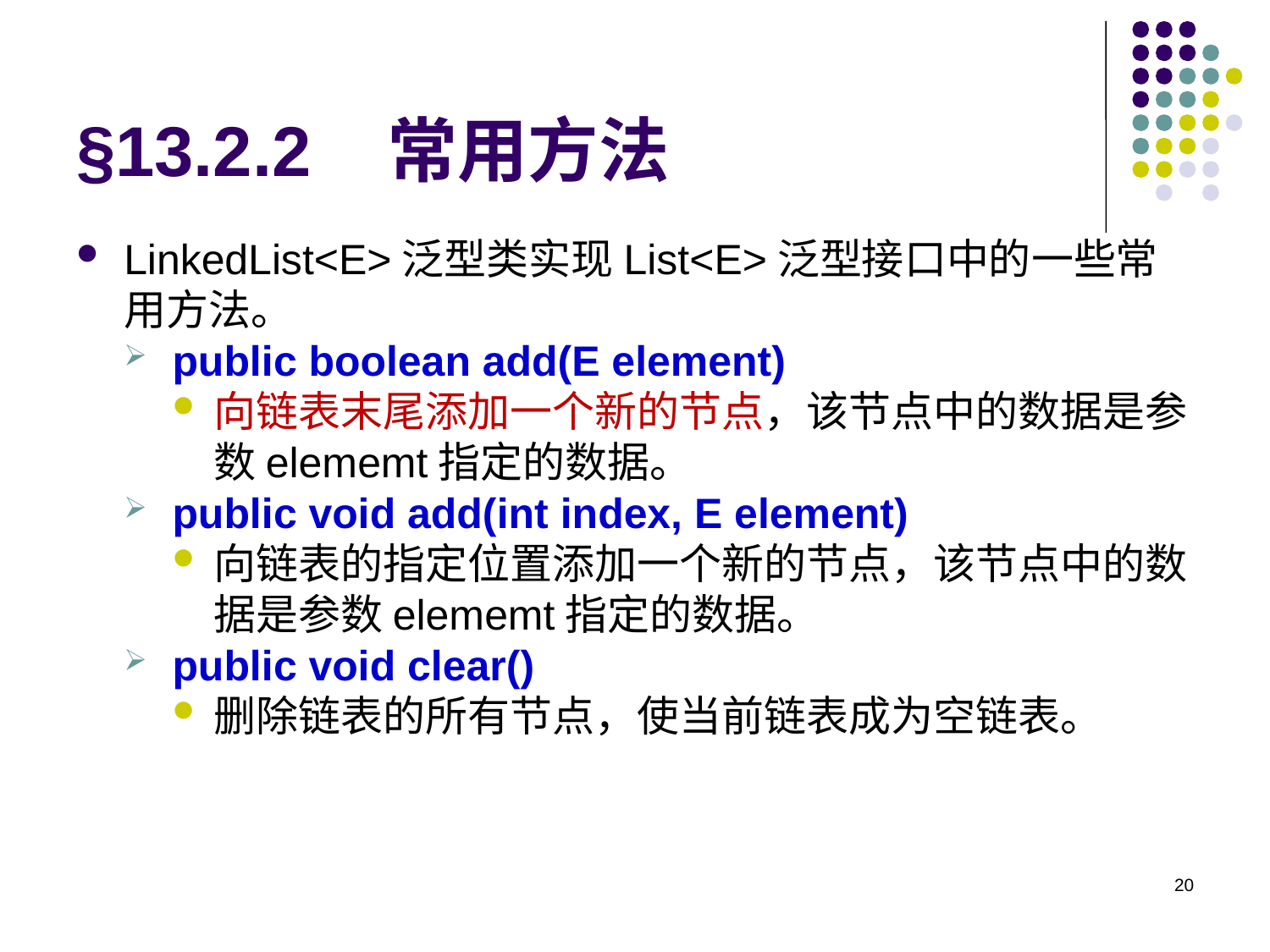

# §13.2.2   常用方法
LinkedList<E>泛型类实现List<E>泛型接口中的一些常用方法。
public boolean add(E element)
向链表末尾添加一个新的节点，该节点中的数据是参数elememt指定的数据。
public void add(int index, E element)
向链表的指定位置添加一个新的节点，该节点中的数据是参数elememt指定的数据。
public void clear()
删除链表的所有节点，使当前链表成为空链表。
20